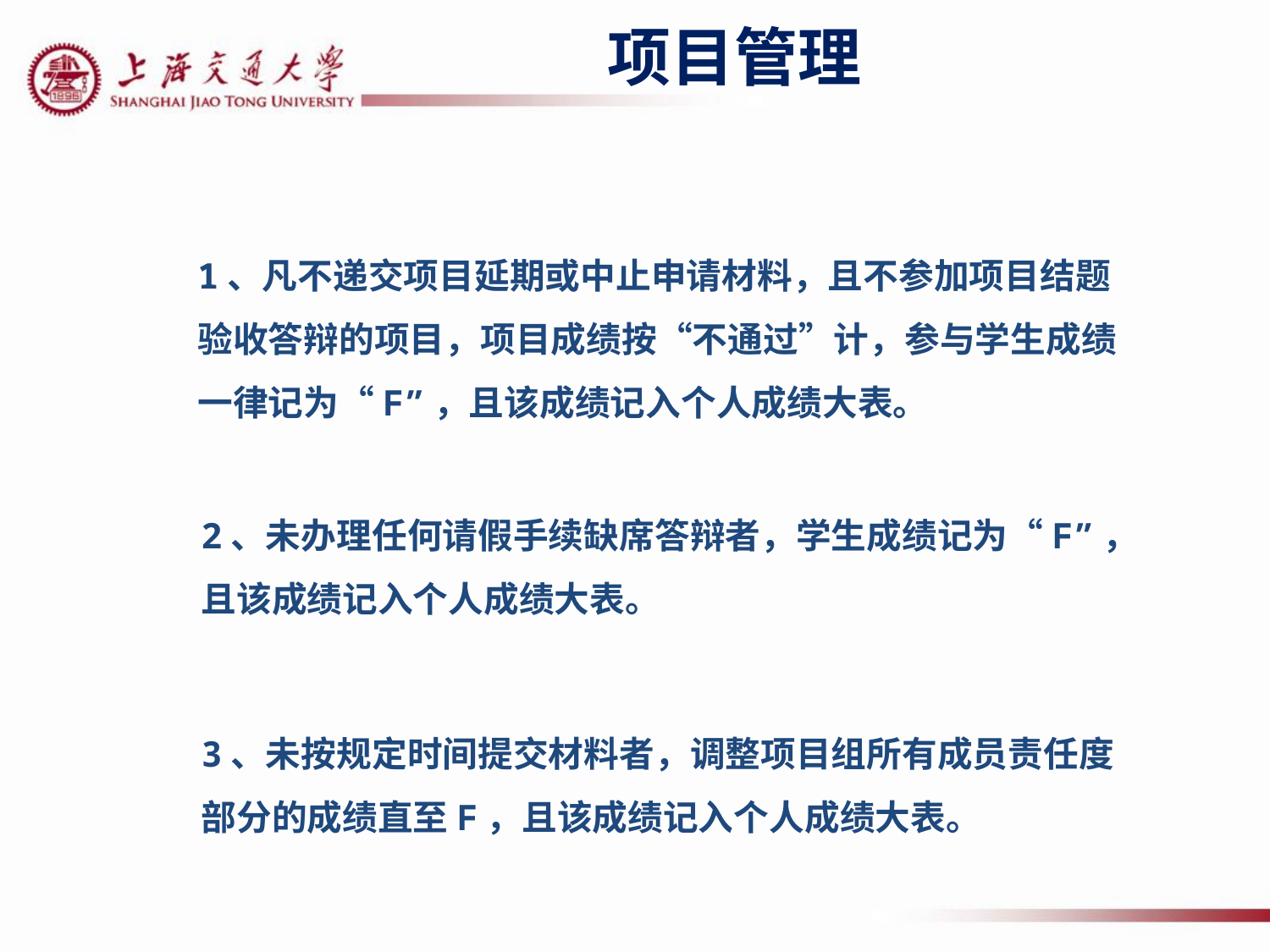

# 项目管理
1、凡不递交项目延期或中止申请材料，且不参加项目结题验收答辩的项目，项目成绩按“不通过”计，参与学生成绩一律记为“F”，且该成绩记入个人成绩大表。
2、未办理任何请假手续缺席答辩者，学生成绩记为“F”，且该成绩记入个人成绩大表。
3、未按规定时间提交材料者，调整项目组所有成员责任度部分的成绩直至F，且该成绩记入个人成绩大表。